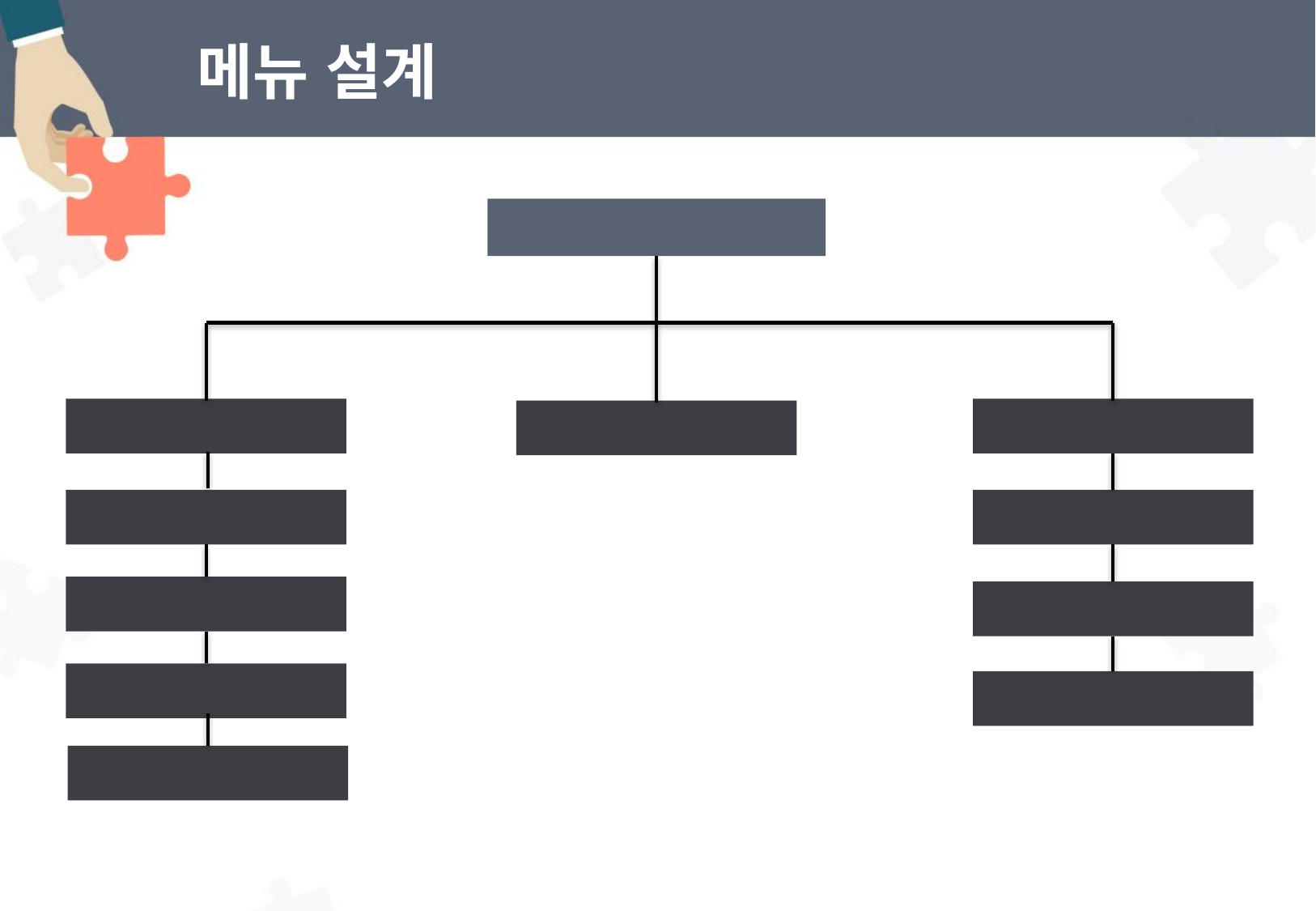

# 메뉴 설계
메인 페이지
커뮤니티
로그인
장바구니
회원가입
자유게시판
아이디 찾기
중고 거래 게시판
비밀번호 찾기
공지/이벤트
비회원 구매하기